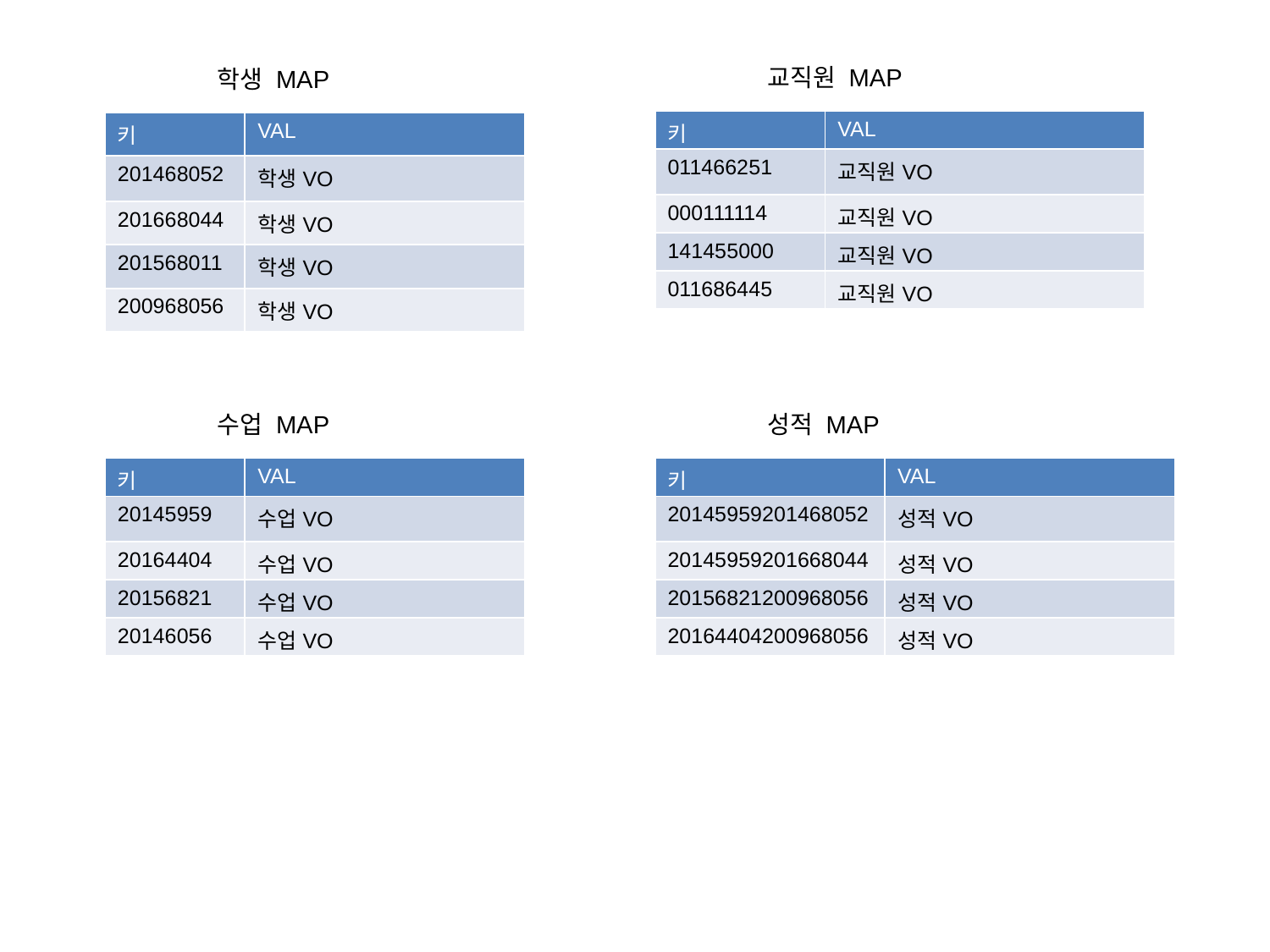

교직원 MAP
학생 MAP
| 키 | VAL |
| --- | --- |
| 011466251 | 교직원VO |
| 000111114 | 교직원VO |
| 141455000 | 교직원VO |
| 011686445 | 교직원VO |
| 키 | VAL |
| --- | --- |
| 201468052 | 학생VO |
| 201668044 | 학생VO |
| 201568011 | 학생VO |
| 200968056 | 학생VO |
수업 MAP
성적 MAP
| 키 | VAL |
| --- | --- |
| 20145959 | 수업VO |
| 20164404 | 수업VO |
| 20156821 | 수업VO |
| 20146056 | 수업VO |
| 키 | VAL |
| --- | --- |
| 20145959201468052 | 성적VO |
| 20145959201668044 | 성적VO |
| 20156821200968056 | 성적VO |
| 20164404200968056 | 성적VO |